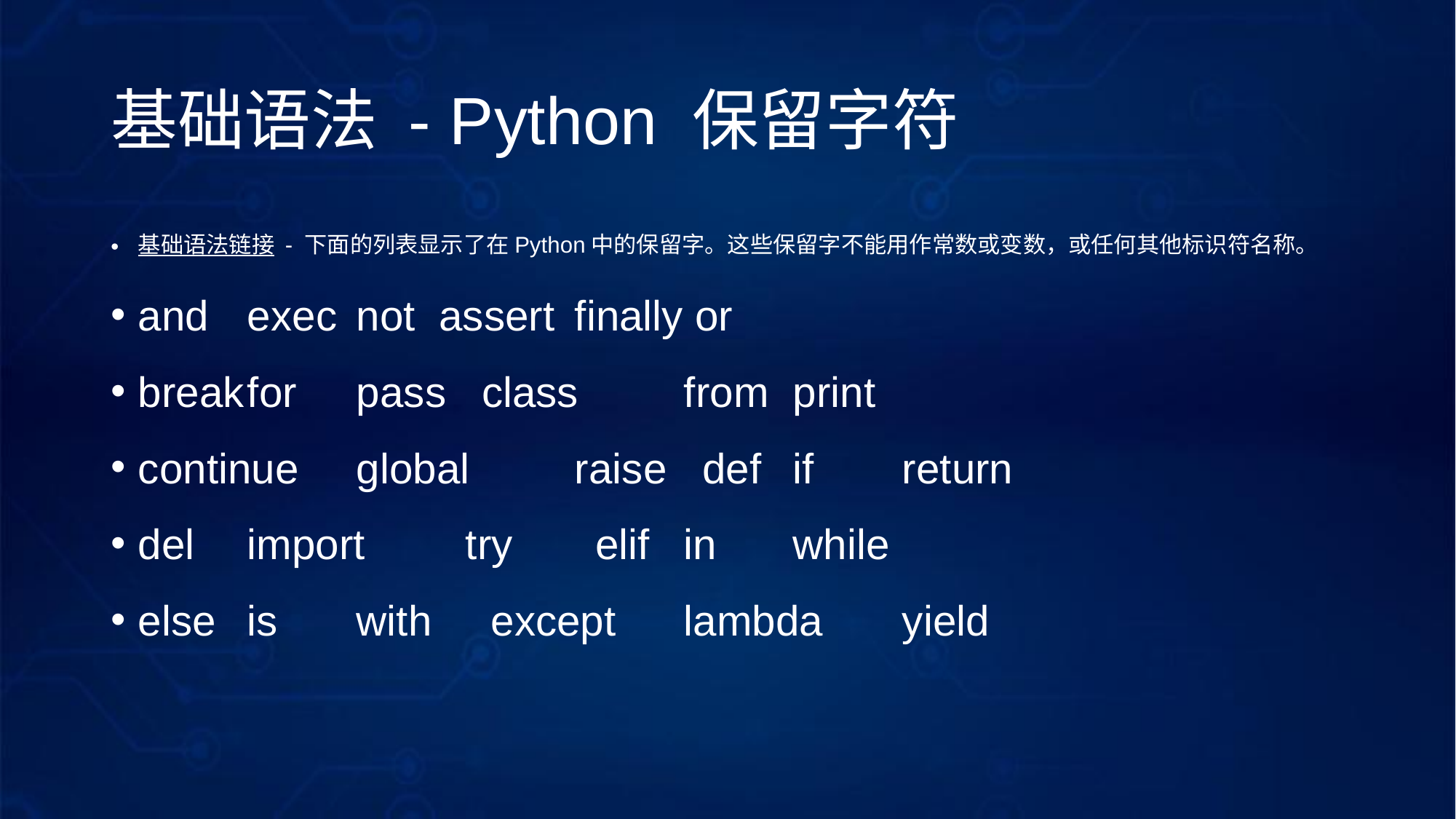

# 基础语法 - Python 保留字符
基础语法链接 - 下面的列表显示了在Python中的保留字。这些保留字不能用作常数或变数，或任何其他标识符名称。
and	exec	not  assert	finally or
break	for	pass   class	from	print
continue	global	raise   def	if	return
del	import	try       elif	in	while
else	is	with     except	lambda	yield